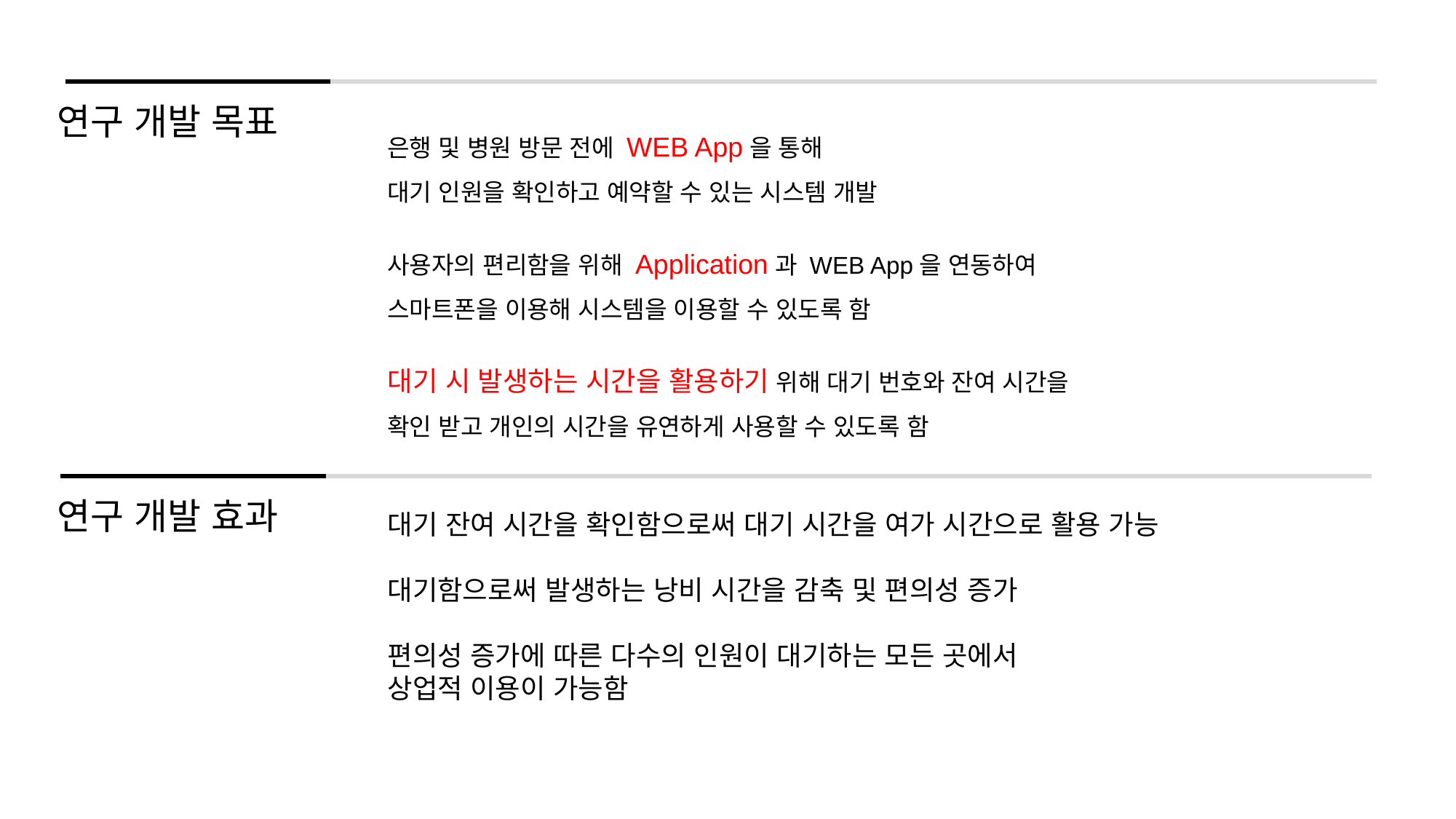

연구 개발 목표
은행 및 병원 방문 전에 WEB App을 통해
대기 인원을 확인하고 예약할 수 있는 시스템 개발

사용자의 편리함을 위해 Application과 WEB App을 연동하여
스마트폰을 이용해 시스템을 이용할 수 있도록 함

대기 시 발생하는 시간을 활용하기 위해 대기 번호와 잔여 시간을
확인 받고 개인의 시간을 유연하게 사용할 수 있도록 함
연구 개발 효과
대기 잔여 시간을 확인함으로써 대기 시간을 여가 시간으로 활용 가능

대기함으로써 발생하는 낭비 시간을 감축 및 편의성 증가

편의성 증가에 따른 다수의 인원이 대기하는 모든 곳에서
상업적 이용이 가능함